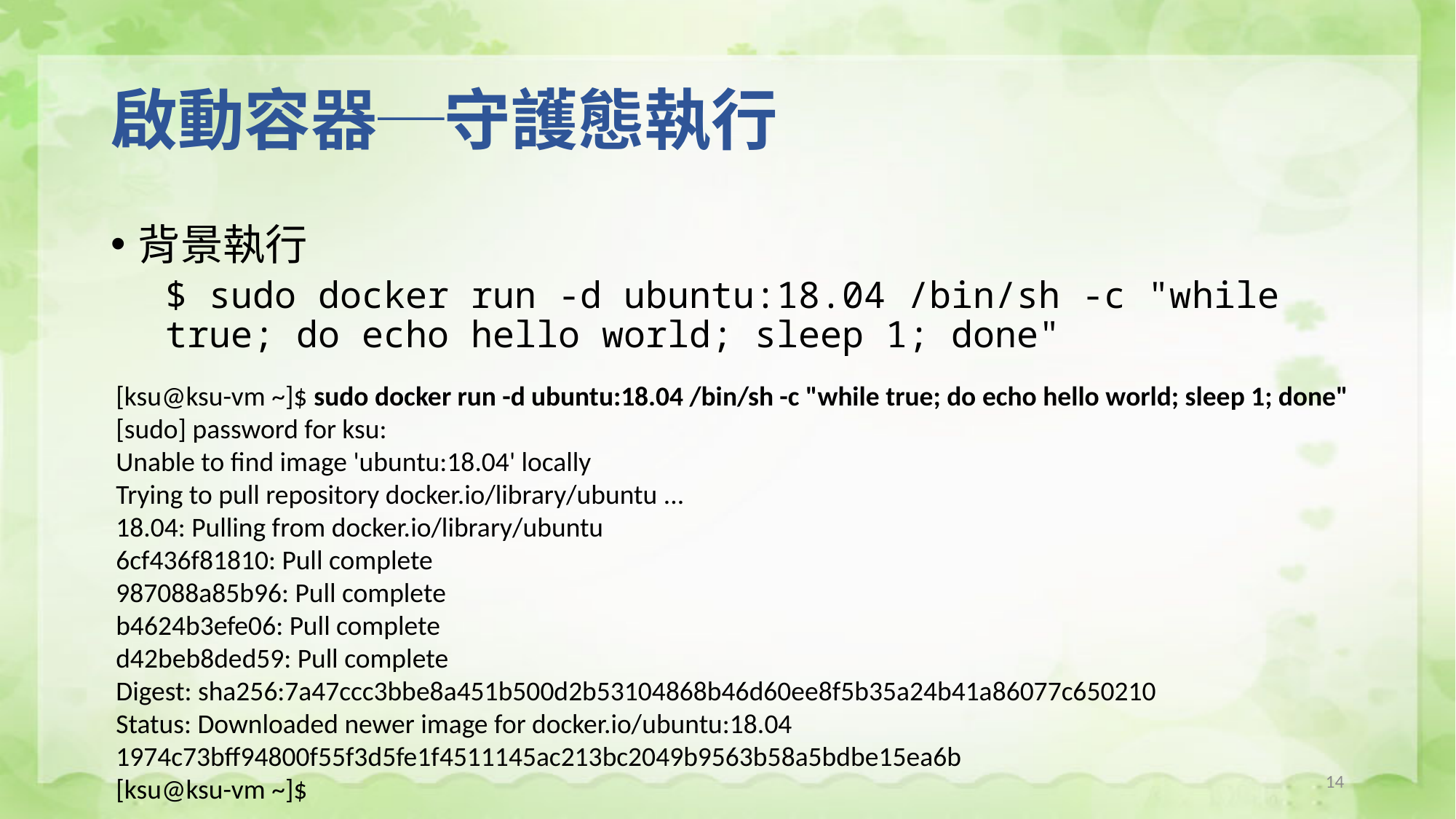

# 啟動容器─守護態執行
背景執行
$ sudo docker run -d ubuntu:18.04 /bin/sh -c "while true; do echo hello world; sleep 1; done"
[ksu@ksu-vm ~]$ sudo docker run -d ubuntu:18.04 /bin/sh -c "while true; do echo hello world; sleep 1; done"
[sudo] password for ksu:
Unable to find image 'ubuntu:18.04' locally
Trying to pull repository docker.io/library/ubuntu ...
18.04: Pulling from docker.io/library/ubuntu
6cf436f81810: Pull complete
987088a85b96: Pull complete
b4624b3efe06: Pull complete
d42beb8ded59: Pull complete
Digest: sha256:7a47ccc3bbe8a451b500d2b53104868b46d60ee8f5b35a24b41a86077c650210
Status: Downloaded newer image for docker.io/ubuntu:18.04
1974c73bff94800f55f3d5fe1f4511145ac213bc2049b9563b58a5bdbe15ea6b
[ksu@ksu-vm ~]$
14